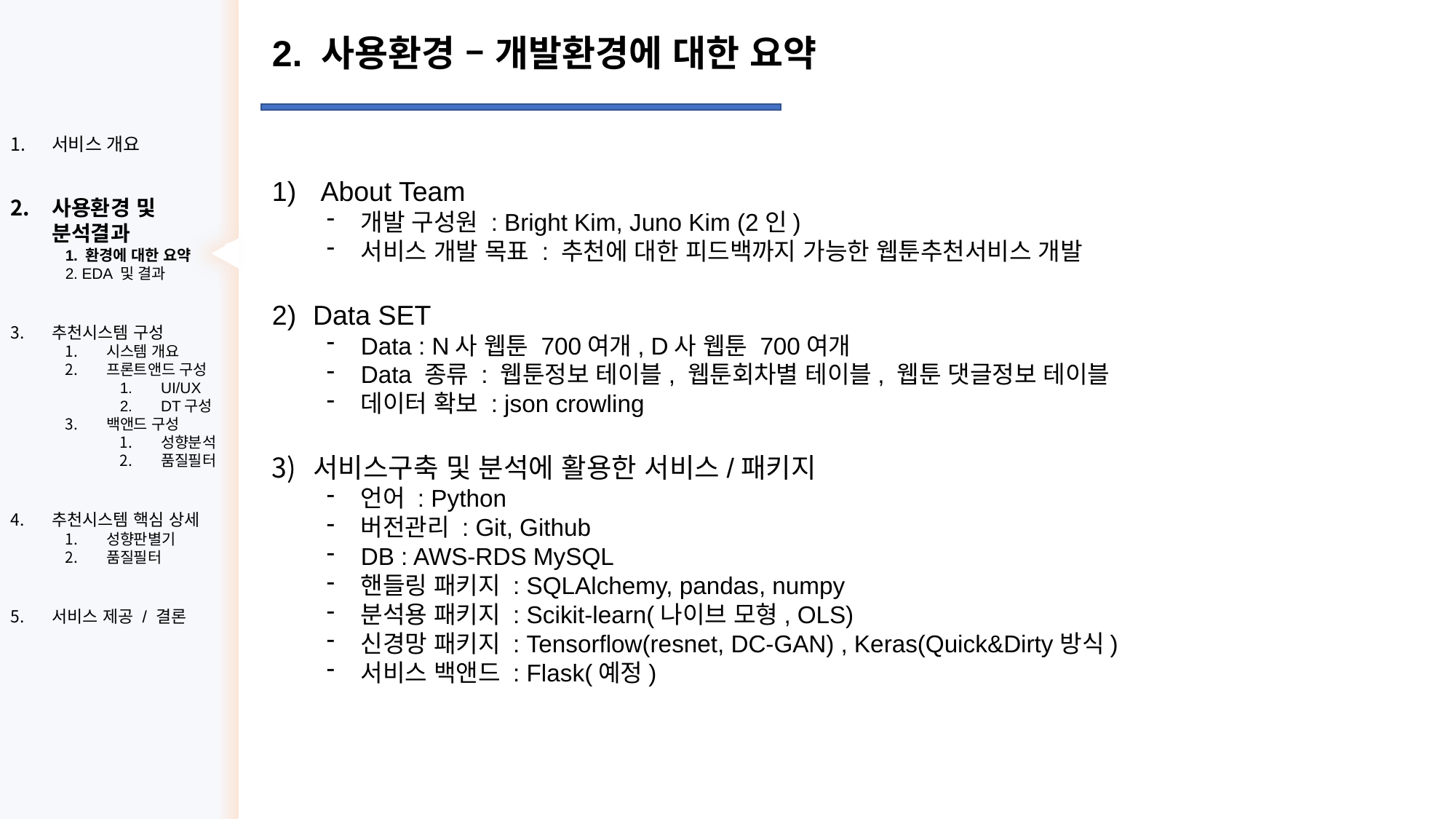

서비스 개요

사용환경 및 분석결과
1. 환경에 대한 요약
2. EDA 및 결과

추천시스템 구성
시스템 개요
프론트앤드 구성
UI/UX
DT구성
백앤드 구성
성향분석
품질필터

추천시스템 핵심 상세
성향판별기
품질필터

서비스 제공 / 결론

2. 사용환경 – 개발환경에 대한 요약

 About Team
개발 구성원 : Bright Kim, Juno Kim (2인)
서비스 개발 목표 : 추천에 대한 피드백까지 가능한 웹툰추천서비스 개발

Data SET
Data : N사 웹툰 700여개, D사 웹툰 700여개
Data 종류 : 웹툰정보 테이블, 웹툰회차별 테이블, 웹툰 댓글정보 테이블
데이터 확보 : json crowling

서비스구축 및 분석에 활용한 서비스/패키지
언어 : Python
버전관리 : Git, Github
DB : AWS-RDS MySQL
핸들링 패키지 : SQLAlchemy, pandas, numpy
분석용 패키지 : Scikit-learn(나이브 모형, OLS)
신경망 패키지 : Tensorflow(resnet, DC-GAN) , Keras(Quick&Dirty방식)
서비스 백앤드 : Flask(예정)

0